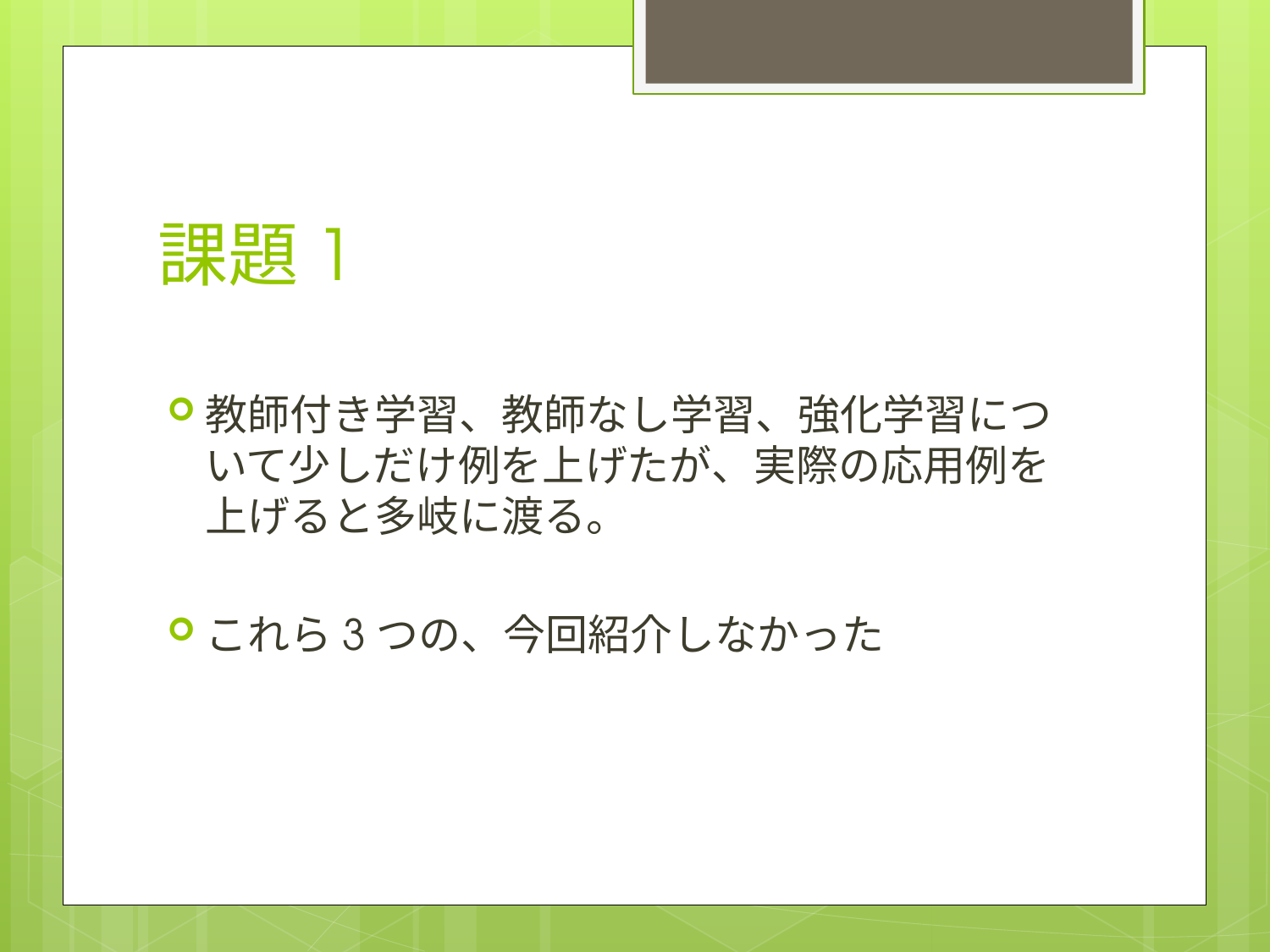

# 課題1

教師付き学習、教師なし学習、強化学習について少しだけ例を上げたが、実際の応用例を上げると多岐に渡る。

これら3つの、今回紹介しなかった